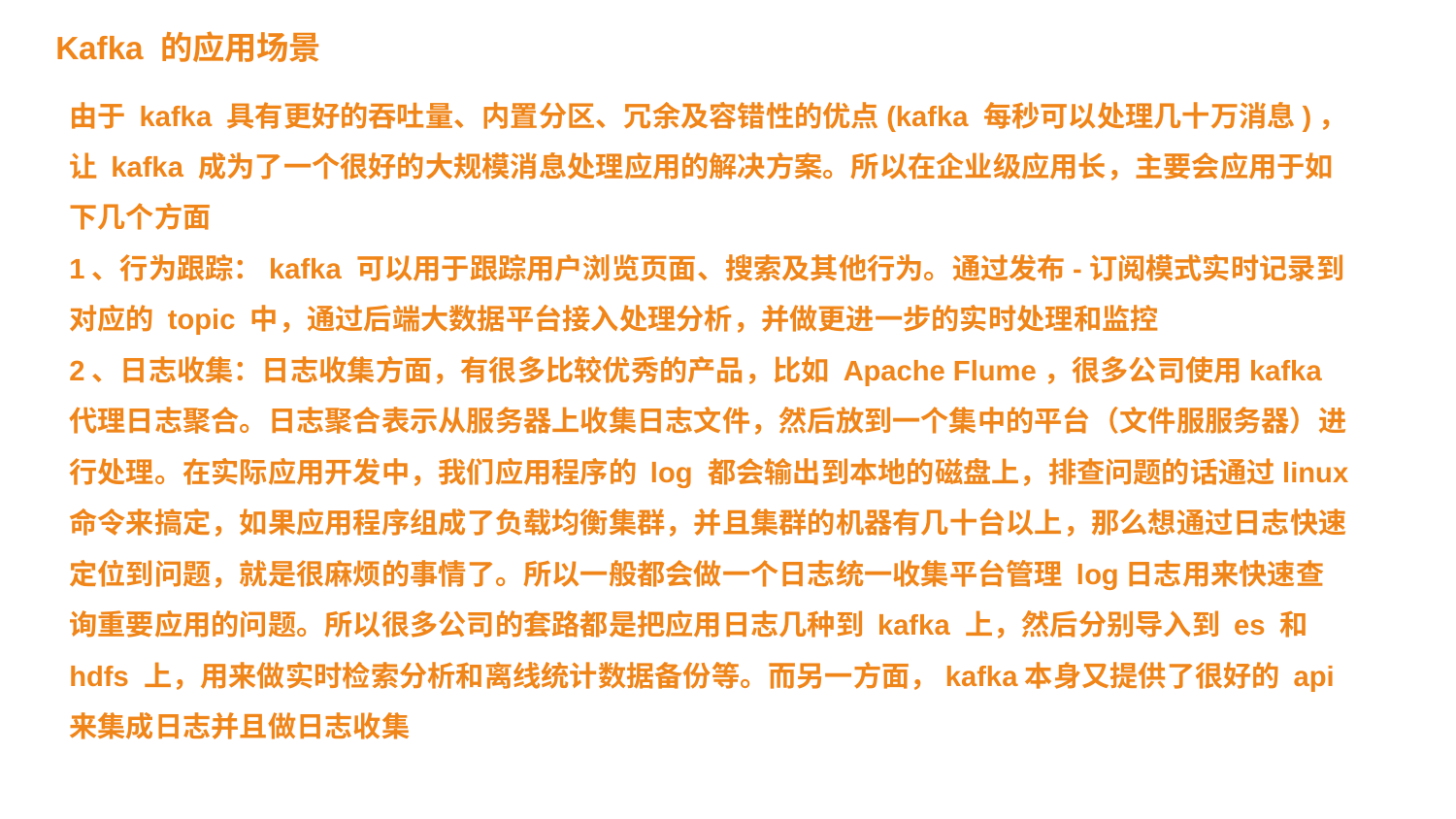

Kafka 的应用场景
由于 kafka 具有更好的吞吐量、内置分区、冗余及容错性的优点(kafka 每秒可以处理几十万消息)，让 kafka 成为了一个很好的大规模消息处理应用的解决方案。所以在企业级应用长，主要会应用于如下几个方面
1、行为跟踪：kafka 可以用于跟踪用户浏览页面、搜索及其他行为。通过发布-订阅模式实时记录到对应的 topic 中，通过后端大数据平台接入处理分析，并做更进一步的实时处理和监控
2、日志收集：日志收集方面，有很多比较优秀的产品，比如 Apache Flume，很多公司使用kafka 代理日志聚合。日志聚合表示从服务器上收集日志文件，然后放到一个集中的平台（文件服服务器）进行处理。在实际应用开发中，我们应用程序的 log 都会输出到本地的磁盘上，排查问题的话通过linux命令来搞定，如果应用程序组成了负载均衡集群，并且集群的机器有几十台以上，那么想通过日志快速定位到问题，就是很麻烦的事情了。所以一般都会做一个日志统一收集平台管理 log日志用来快速查询重要应用的问题。所以很多公司的套路都是把应用日志几种到 kafka 上，然后分别导入到 es 和hdfs 上，用来做实时检索分析和离线统计数据备份等。而另一方面，kafka本身又提供了很好的 api来集成日志并且做日志收集